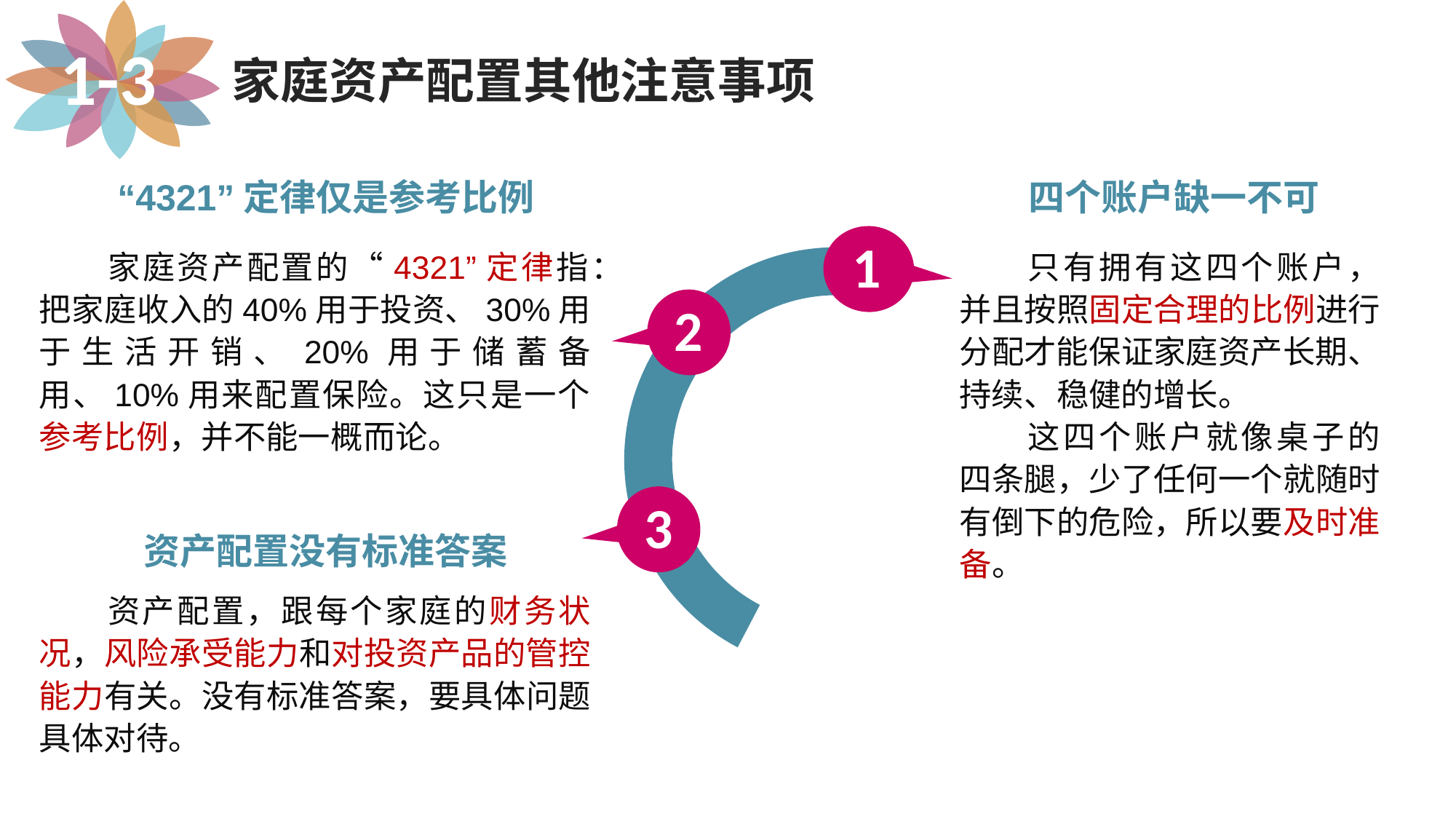

1-3
家庭资产配置其他注意事项
“4321”定律仅是参考比例
四个账户缺一不可
1

2

3

家庭资产配置的“4321”定律指：把家庭收入的40%用于投资、30%用于生活开销、20%用于储蓄备用、10%用来配置保险。这只是一个参考比例，并不能一概而论。
只有拥有这四个账户，并且按照固定合理的比例进行分配才能保证家庭资产长期、持续、稳健的增长。
这四个账户就像桌子的四条腿，少了任何一个就随时有倒下的危险，所以要及时准备。
资产配置没有标准答案
资产配置，跟每个家庭的财务状况，风险承受能力和对投资产品的管控能力有关。没有标准答案，要具体问题具体对待。